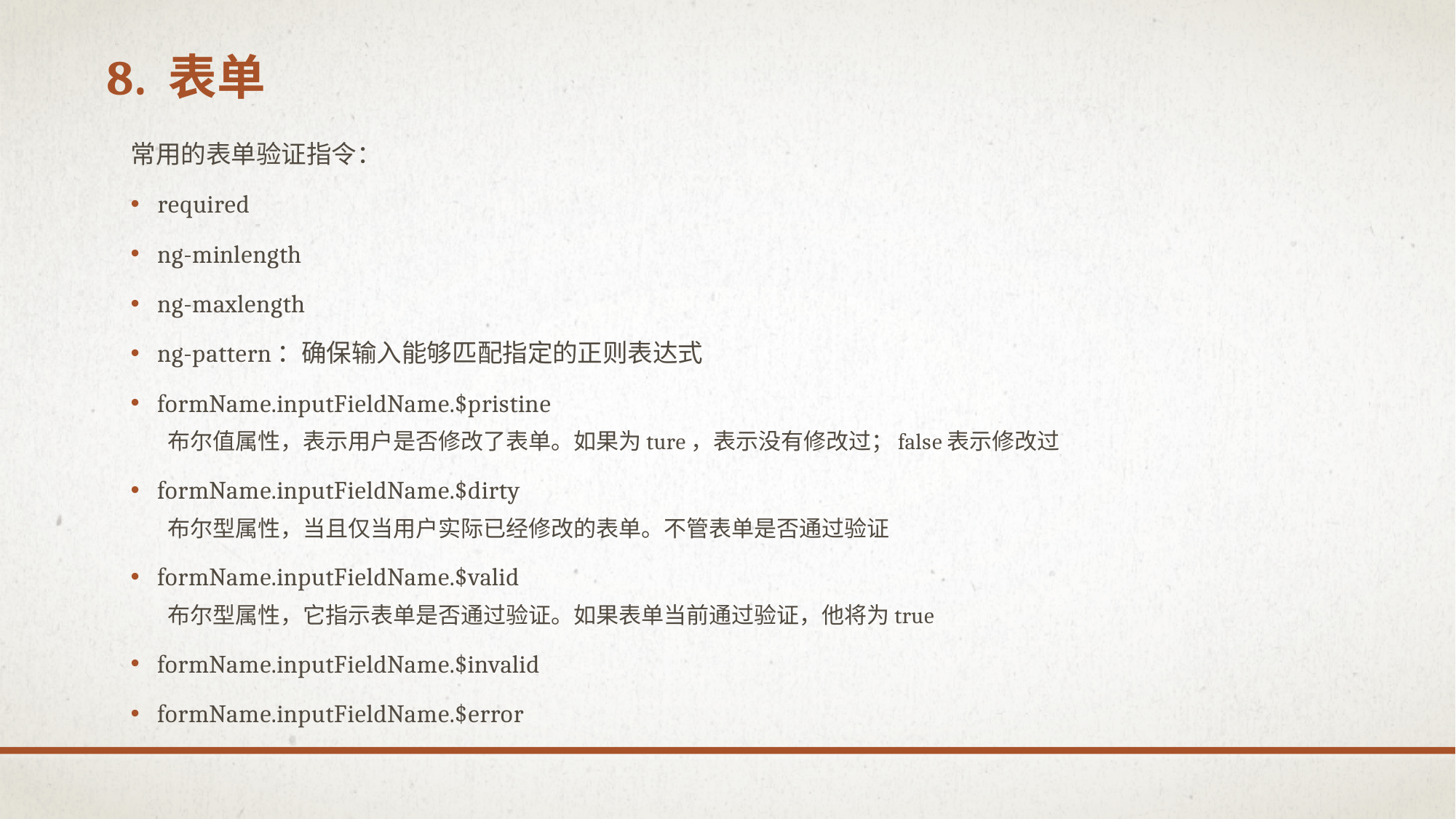

# 8. 表单
常用的表单验证指令：
required
ng-minlength
ng-maxlength
ng-pattern：确保输入能够匹配指定的正则表达式
formName.inputFieldName.$pristine
布尔值属性，表示用户是否修改了表单。如果为ture，表示没有修改过；false表示修改过
formName.inputFieldName.$dirty
布尔型属性，当且仅当用户实际已经修改的表单。不管表单是否通过验证
formName.inputFieldName.$valid
布尔型属性，它指示表单是否通过验证。如果表单当前通过验证，他将为true
formName.inputFieldName.$invalid
formName.inputFieldName.$error